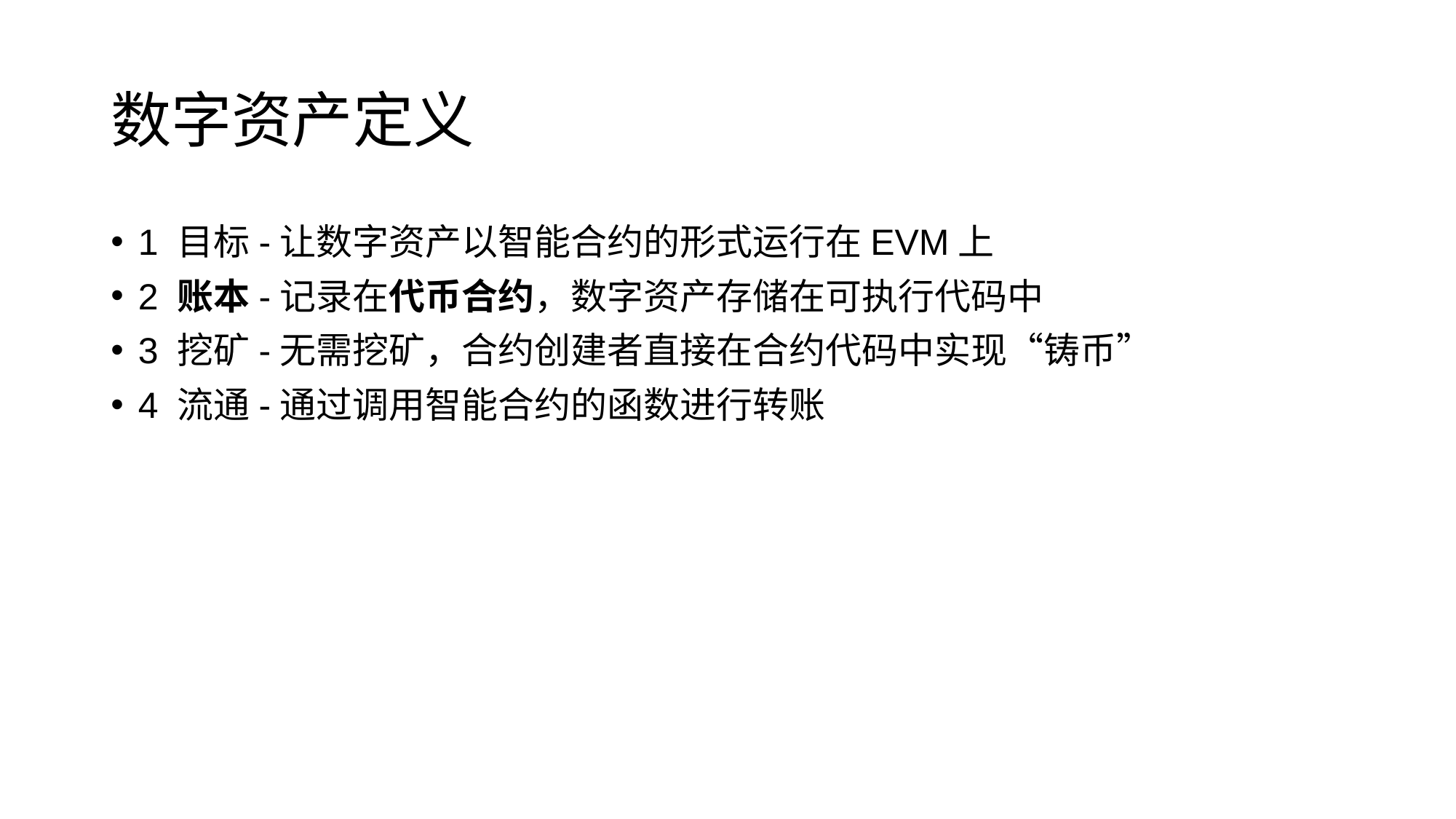

# 数字资产定义
1 目标-让数字资产以智能合约的形式运行在EVM上
2 账本-记录在代币合约，数字资产存储在可执行代码中
3 挖矿-无需挖矿，合约创建者直接在合约代码中实现“铸币”
4 流通-通过调用智能合约的函数进行转账